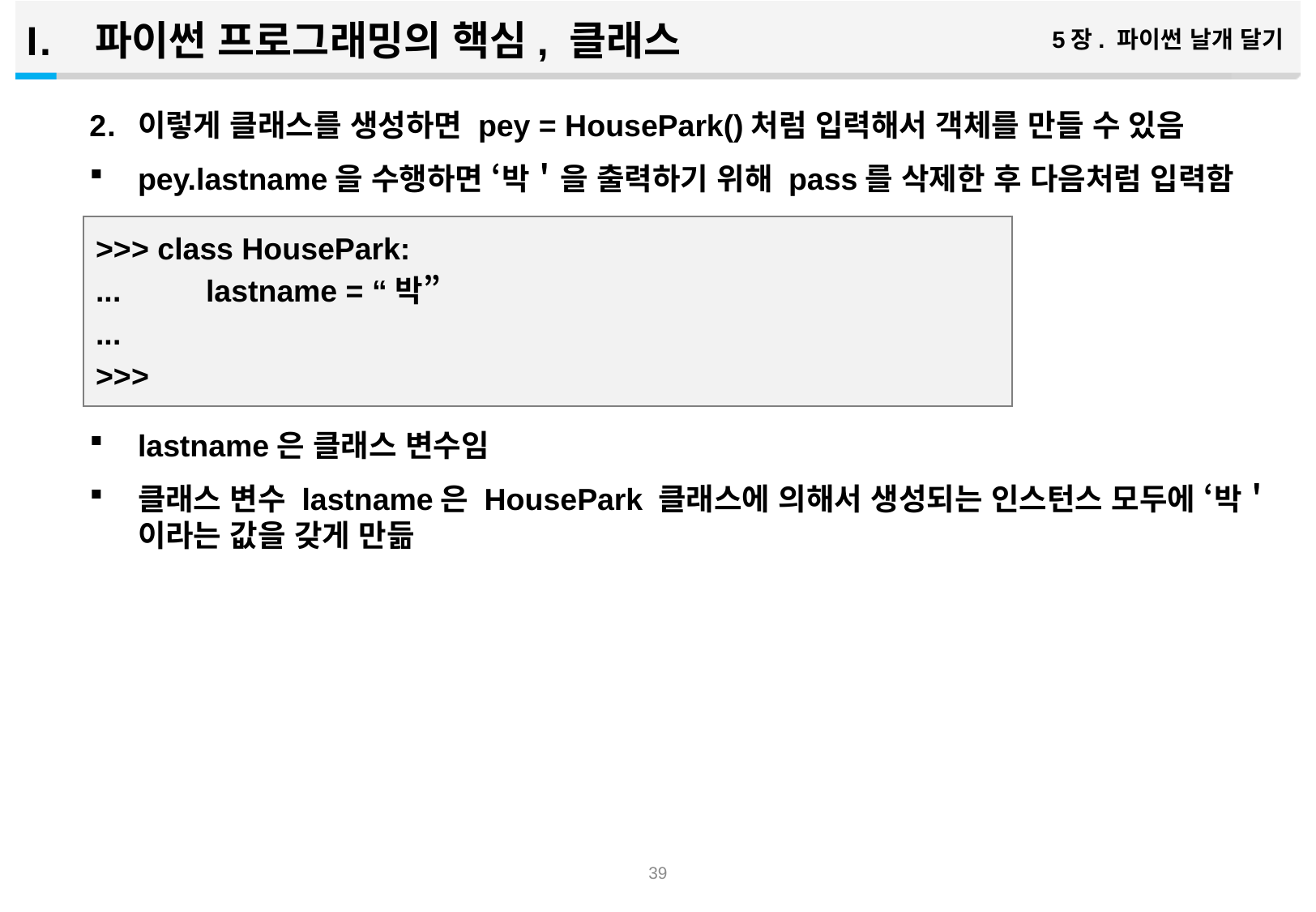

파이썬 프로그래밍의 핵심, 클래스
5장. 파이썬 날개 달기
이렇게 클래스를 생성하면 pey = HousePark()처럼 입력해서 객체를 만들 수 있음
pey.lastname을 수행하면 ‘박＇을 출력하기 위해 pass를 삭제한 후 다음처럼 입력함

lastname은 클래스 변수임
클래스 변수 lastname은 HousePark 클래스에 의해서 생성되는 인스턴스 모두에 ‘박＇이라는 값을 갖게 만듦
>>> class HousePark:
...          lastname = “박”
...
>>>
39